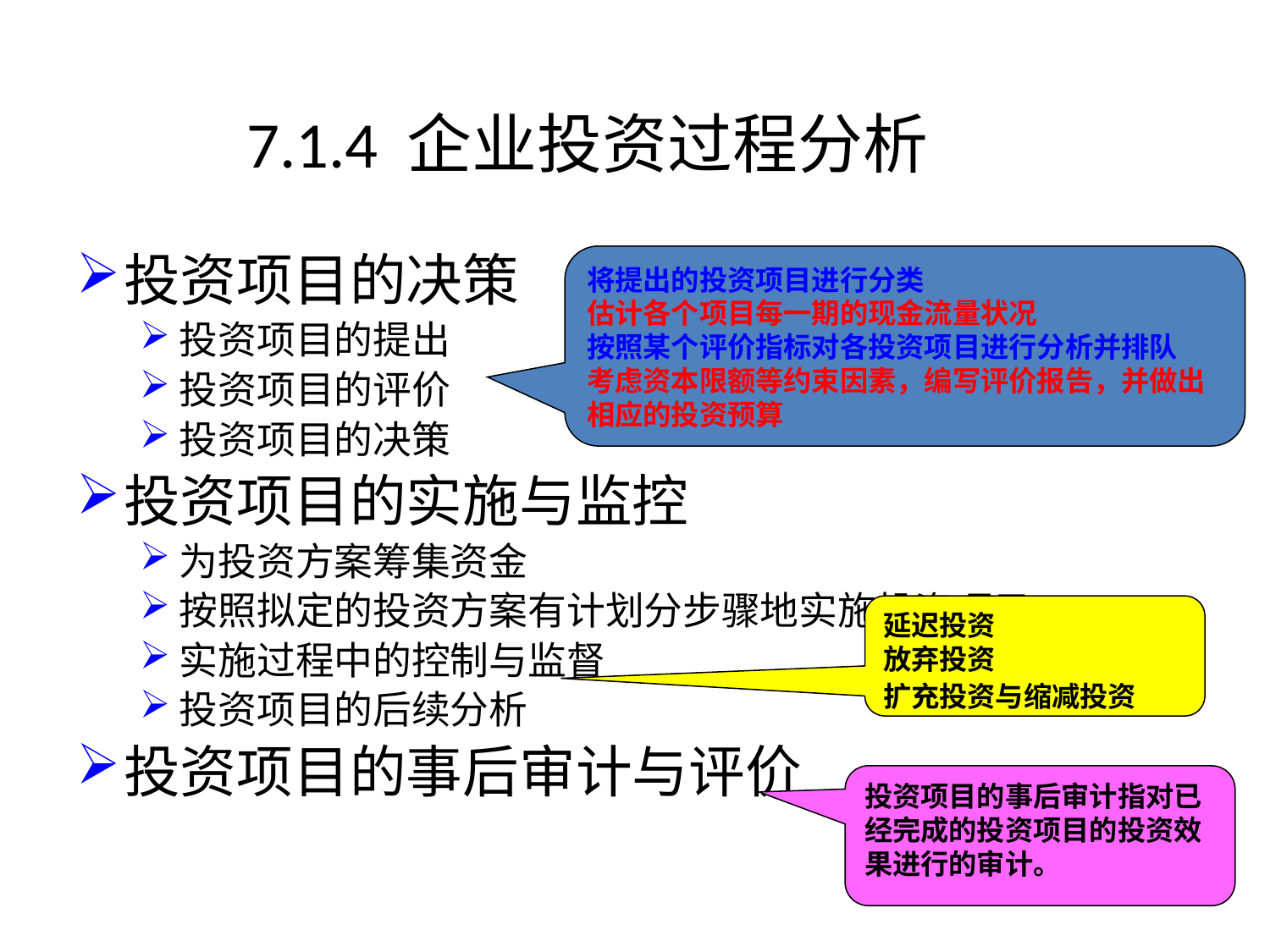

7.1.4 企业投资过程分析
投资项目的决策
投资项目的提出
投资项目的评价
投资项目的决策
投资项目的实施与监控
为投资方案筹集资金
按照拟定的投资方案有计划分步骤地实施投资项目
实施过程中的控制与监督
投资项目的后续分析
投资项目的事后审计与评价

将提出的投资项目进行分类
估计各个项目每一期的现金流量状况
按照某个评价指标对各投资项目进行分析并排队
考虑资本限额等约束因素，编写评价报告，并做出相应的投资预算
延迟投资
放弃投资
扩充投资与缩减投资
投资项目的事后审计指对已经完成的投资项目的投资效果进行的审计。